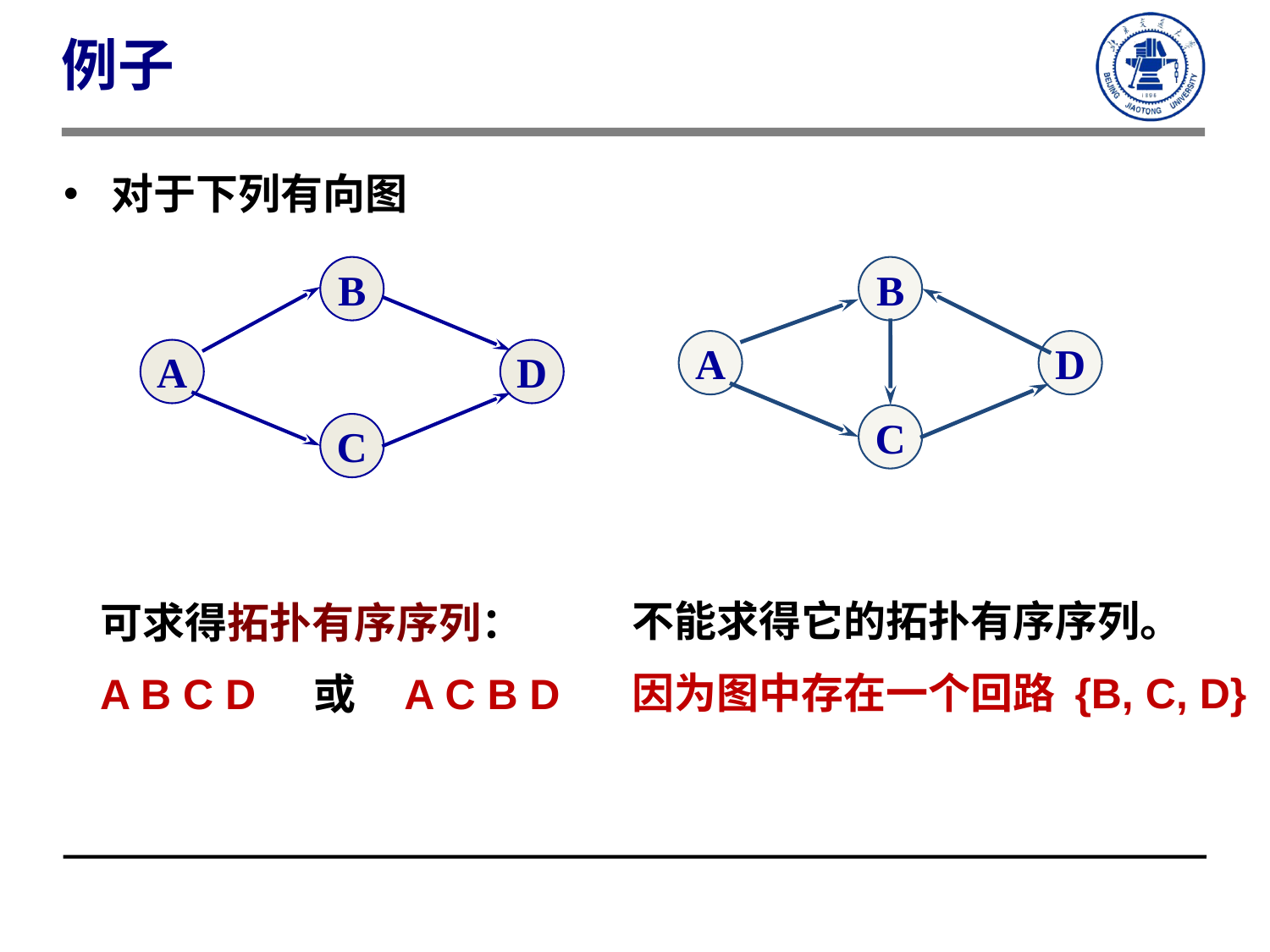

例子
对于下列有向图
B
B

A
D
A
D

C
C
不能求得它的拓扑有序序列。
因为图中存在一个回路 {B, C, D}

可求得拓扑有序序列：
A B C D    或    A C B D